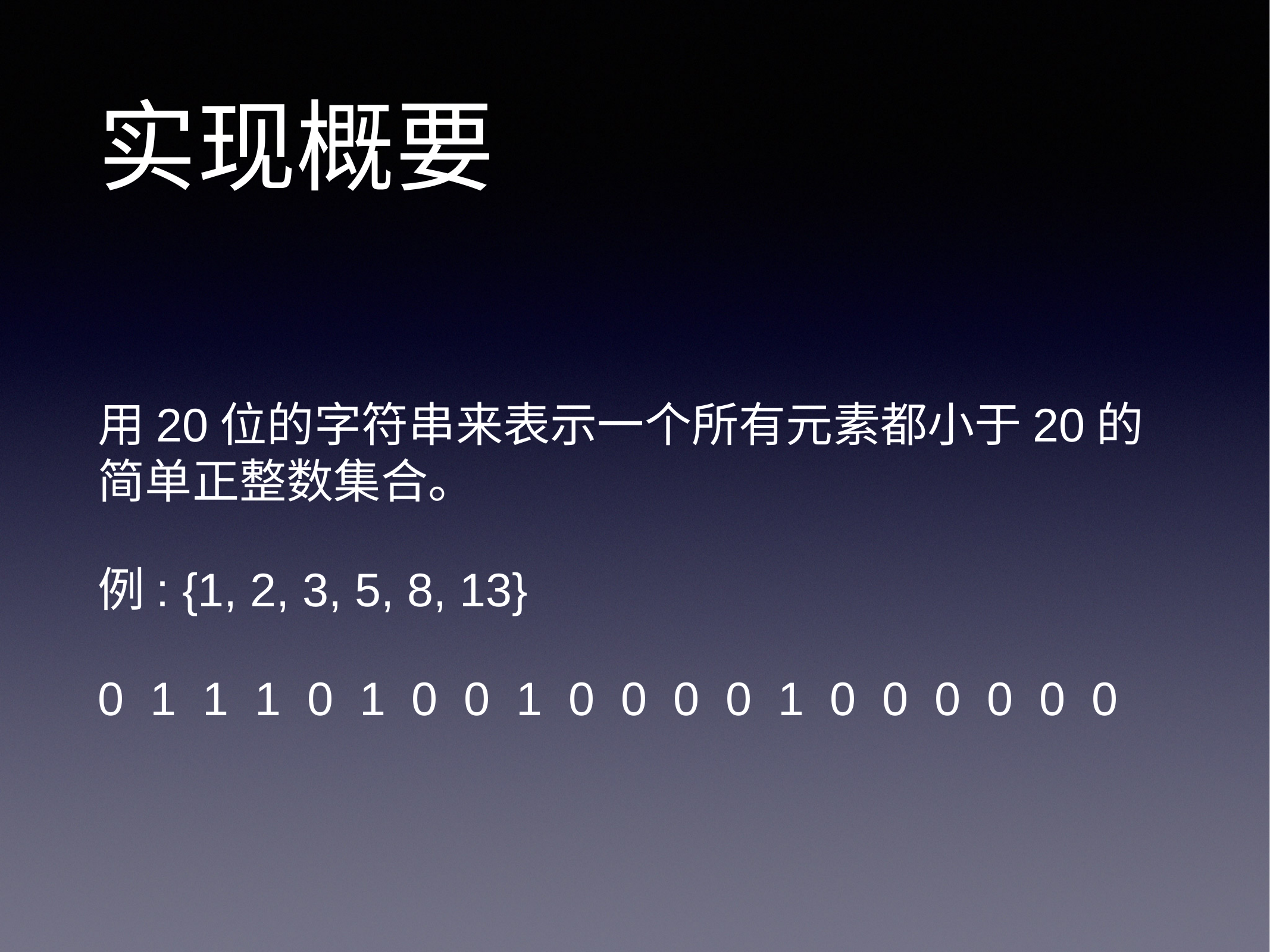

# 实现概要
用20位的字符串来表示一个所有元素都小于20的简单正整数集合。
例: {1, 2, 3, 5, 8, 13}
0  1  1  1  0  1  0  0  1  0  0  0  0  1  0  0  0  0  0  0